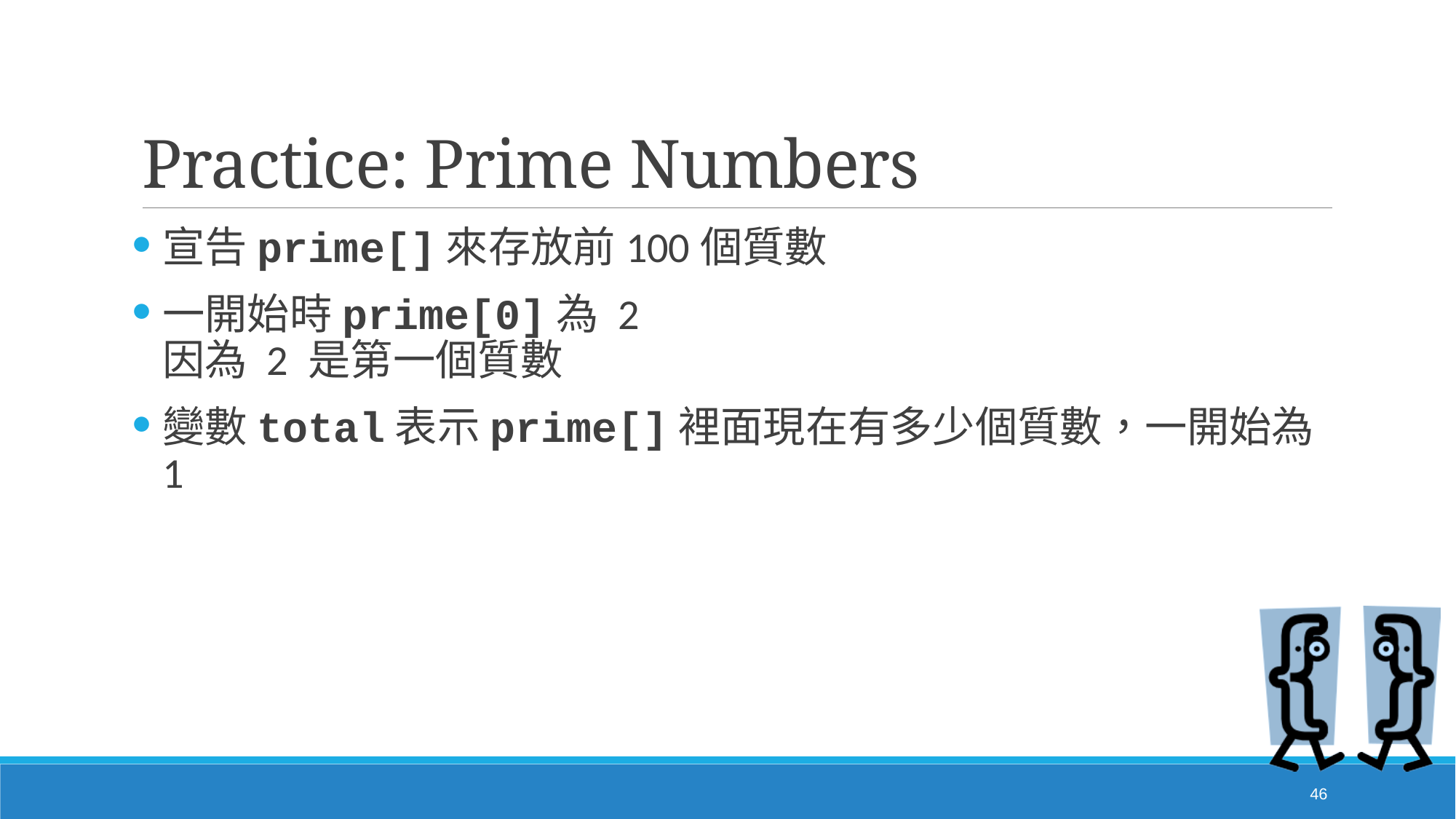

# Practice: Prime Numbers
宣告prime[]來存放前100個質數
一開始時prime[0]為 2
因為 2 是第一個質數
變數total表示prime[]裡面現在有多少個質數，一開始為1
46